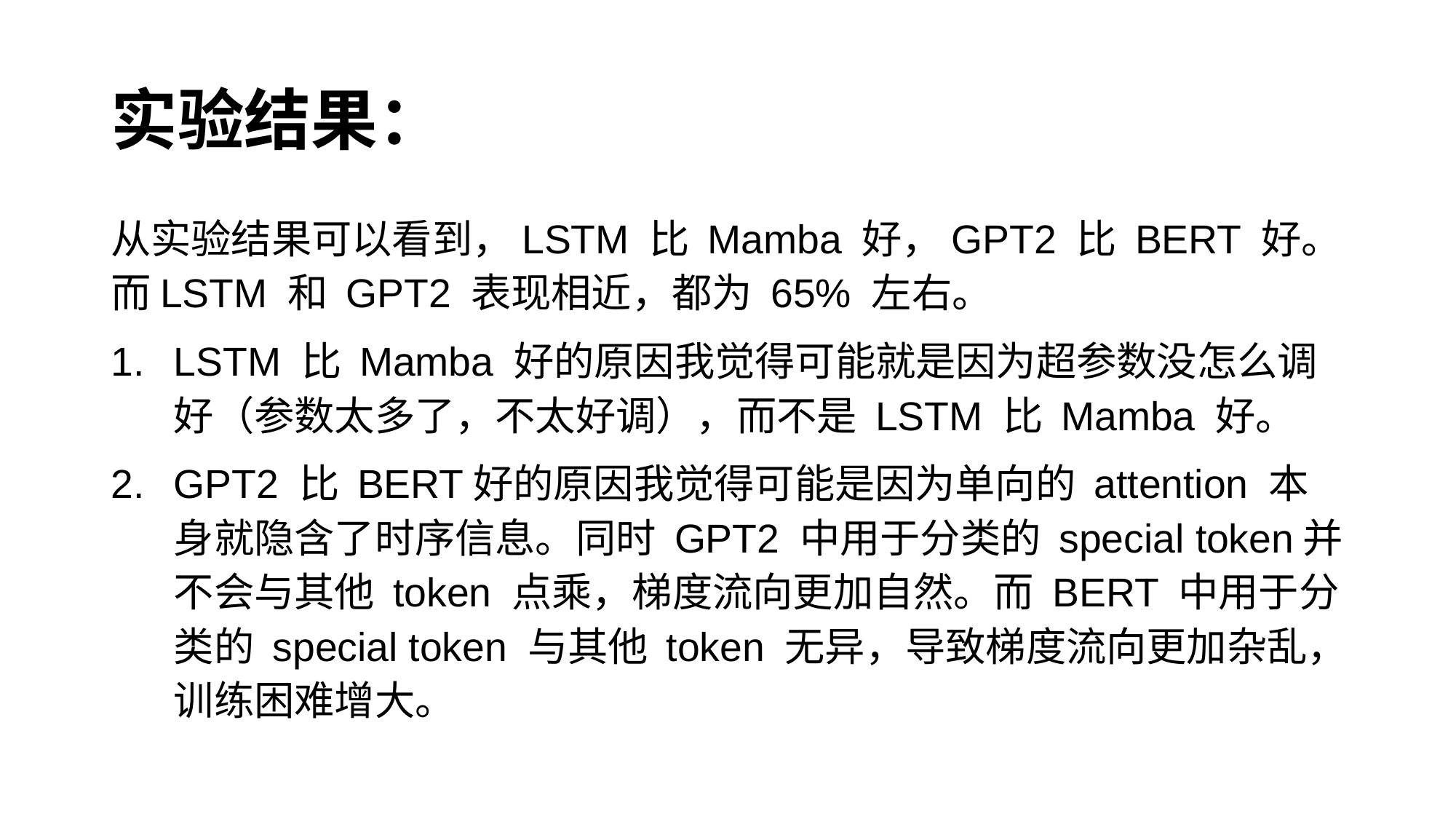

# 实验结果：
从实验结果可以看到，LSTM 比 Mamba 好，GPT2 比 BERT 好。而LSTM 和 GPT2 表现相近，都为 65% 左右。
LSTM 比 Mamba 好的原因我觉得可能就是因为超参数没怎么调好（参数太多了，不太好调），而不是 LSTM 比 Mamba 好。
GPT2 比 BERT好的原因我觉得可能是因为单向的 attention 本身就隐含了时序信息。同时 GPT2 中用于分类的 special token并不会与其他 token 点乘，梯度流向更加自然。而 BERT 中用于分类的 special token 与其他 token 无异，导致梯度流向更加杂乱，训练困难增大。